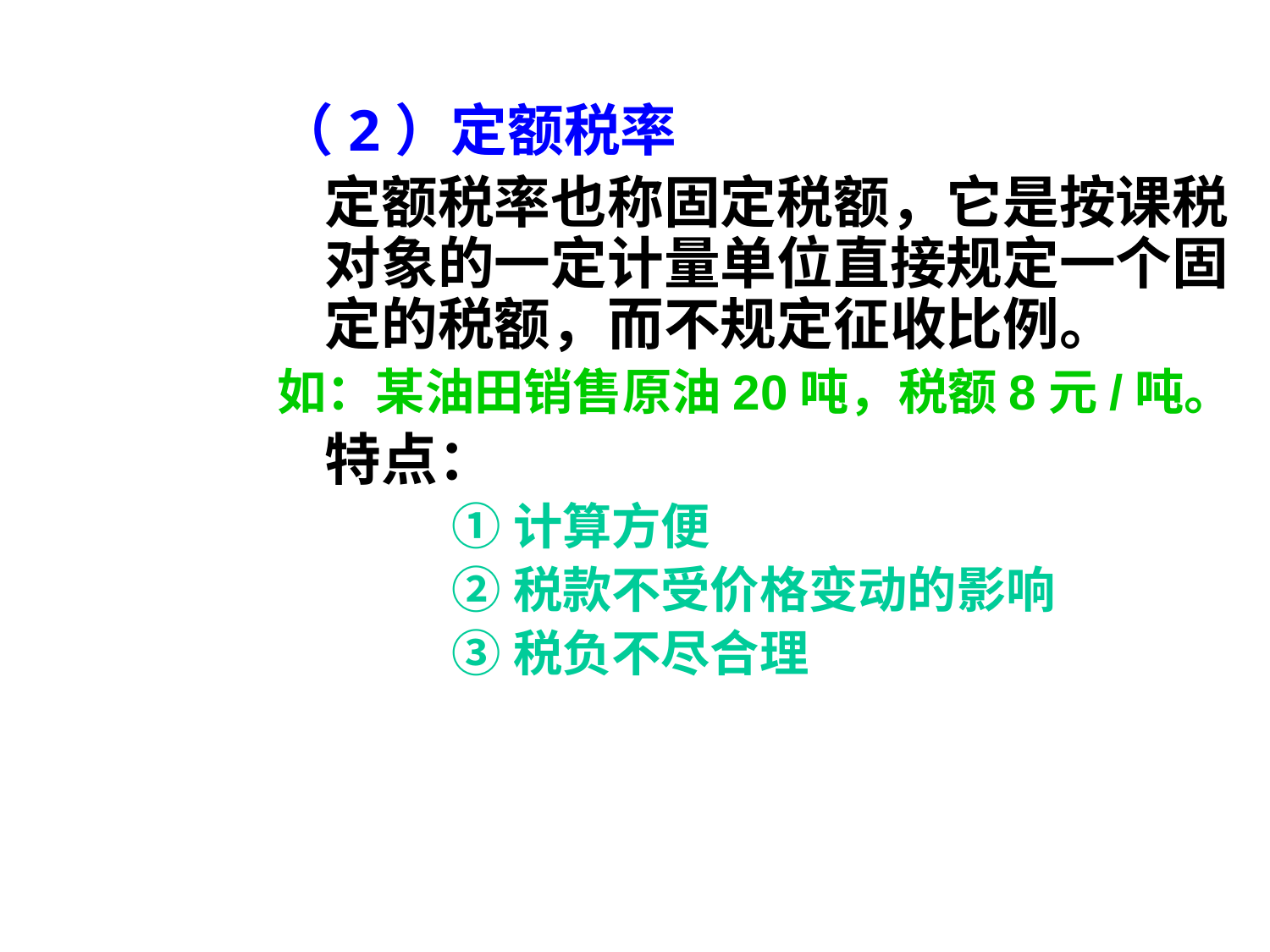

（2）定额税率
	定额税率也称固定税额，它是按课税对象的一定计量单位直接规定一个固定的税额，而不规定征收比例。
如：某油田销售原油20吨，税额8元/吨。
	特点：
		①计算方便
		②税款不受价格变动的影响
		③税负不尽合理